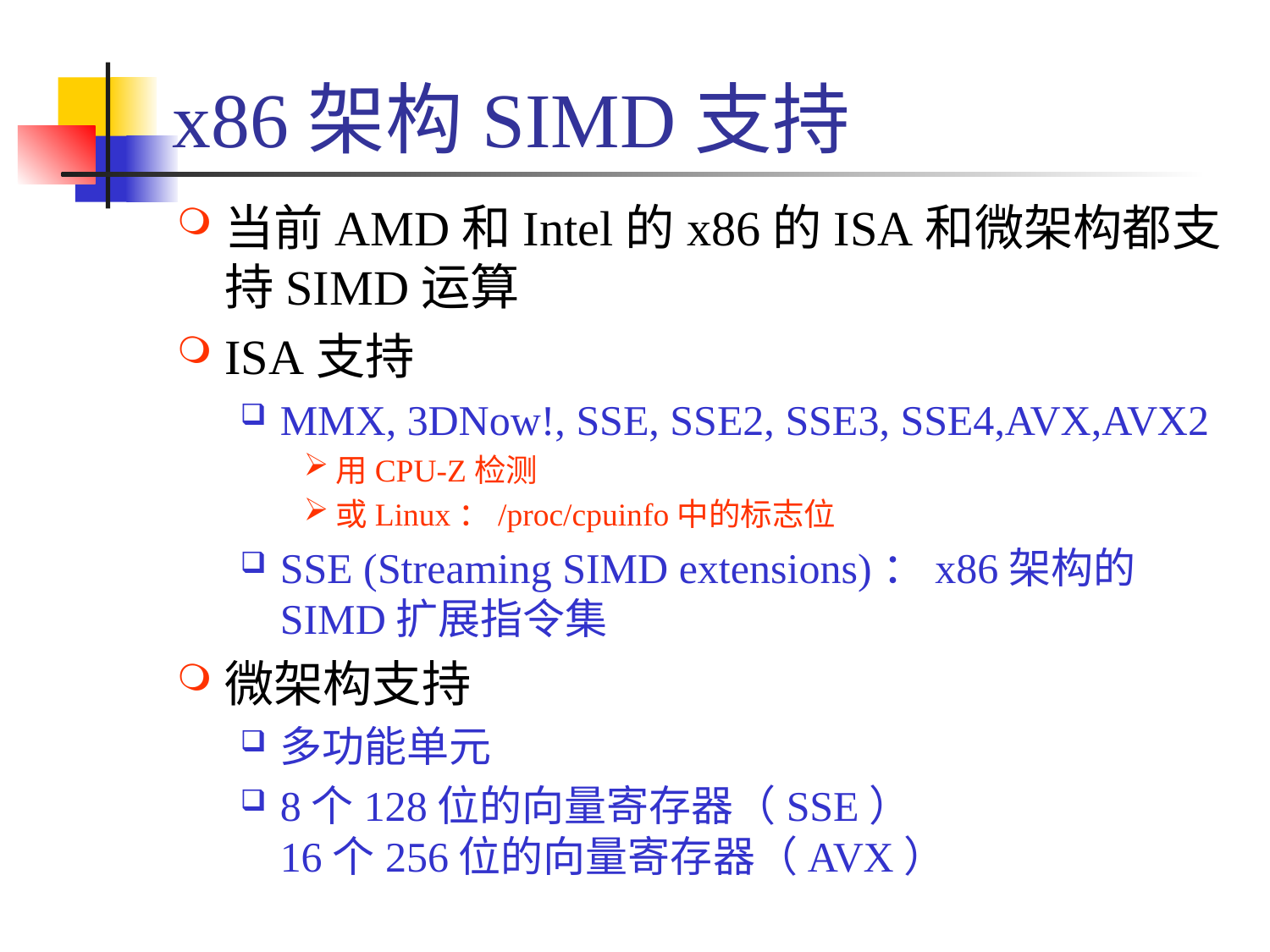

# x86架构SIMD支持
当前AMD和Intel的x86的ISA和微架构都支持SIMD运算
ISA支持
MMX, 3DNow!, SSE, SSE2, SSE3, SSE4,AVX,AVX2
用CPU-Z检测
或Linux：/proc/cpuinfo中的标志位
SSE (Streaming SIMD extensions)：x86架构的SIMD扩展指令集
微架构支持
多功能单元
8个128位的向量寄存器（SSE）
16个256位的向量寄存器（AVX）